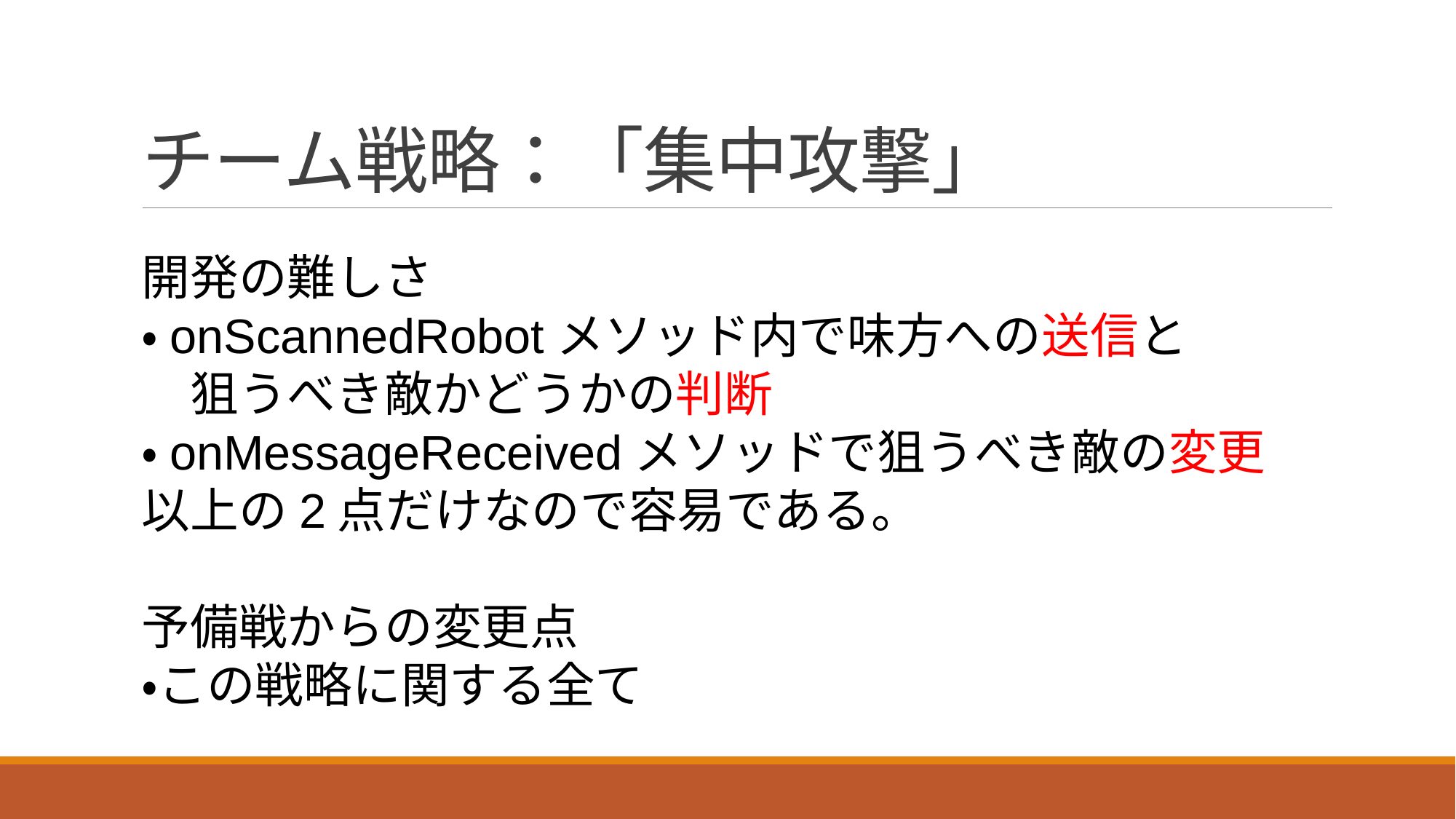

# チーム戦略：「集中攻撃」

開発の難しさ
・onScannedRobotメソッド内で味方への送信と
　狙うべき敵かどうかの判断
・onMessageReceivedメソッドで狙うべき敵の変更
以上の2点だけなので容易である。

予備戦からの変更点
・この戦略に関する全て